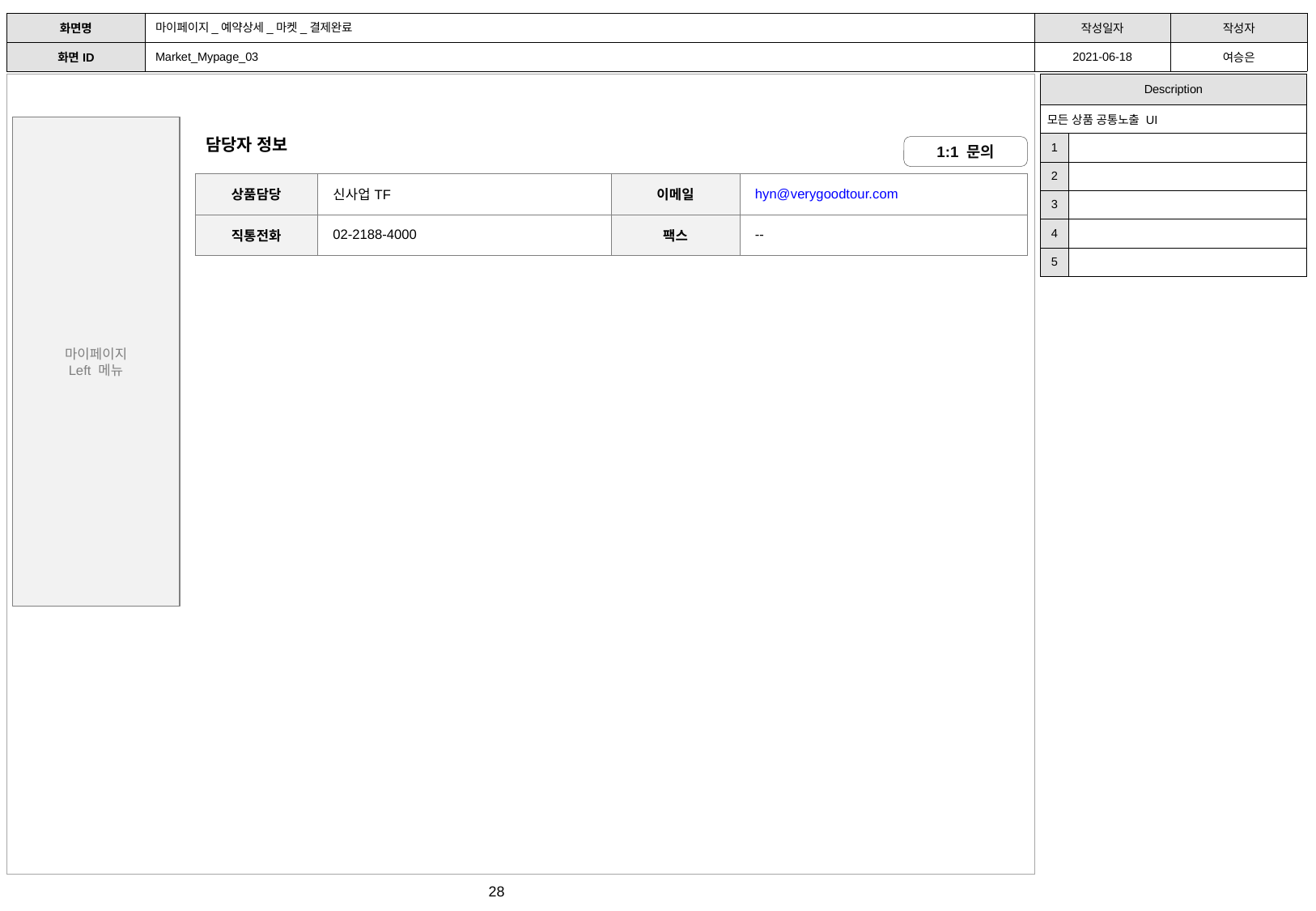

마이페이지_예약상세_마켓_결제완료
Market_Mypage_03
| Description |  |
| --- | --- |
| 모든 상품 공통노출 UI |  |
| 1 |  |
| 2 |  |
| 3 |  |
| 4 |  |
| 5 |  |
마이페이지
Left 메뉴
담당자 정보
1:1 문의
| 상품담당 | 신사업TF | 이메일 | hyn@verygoodtour.com |
| --- | --- | --- | --- |
| 직통전화 | 02-2188-4000 | 팩스 | -- |